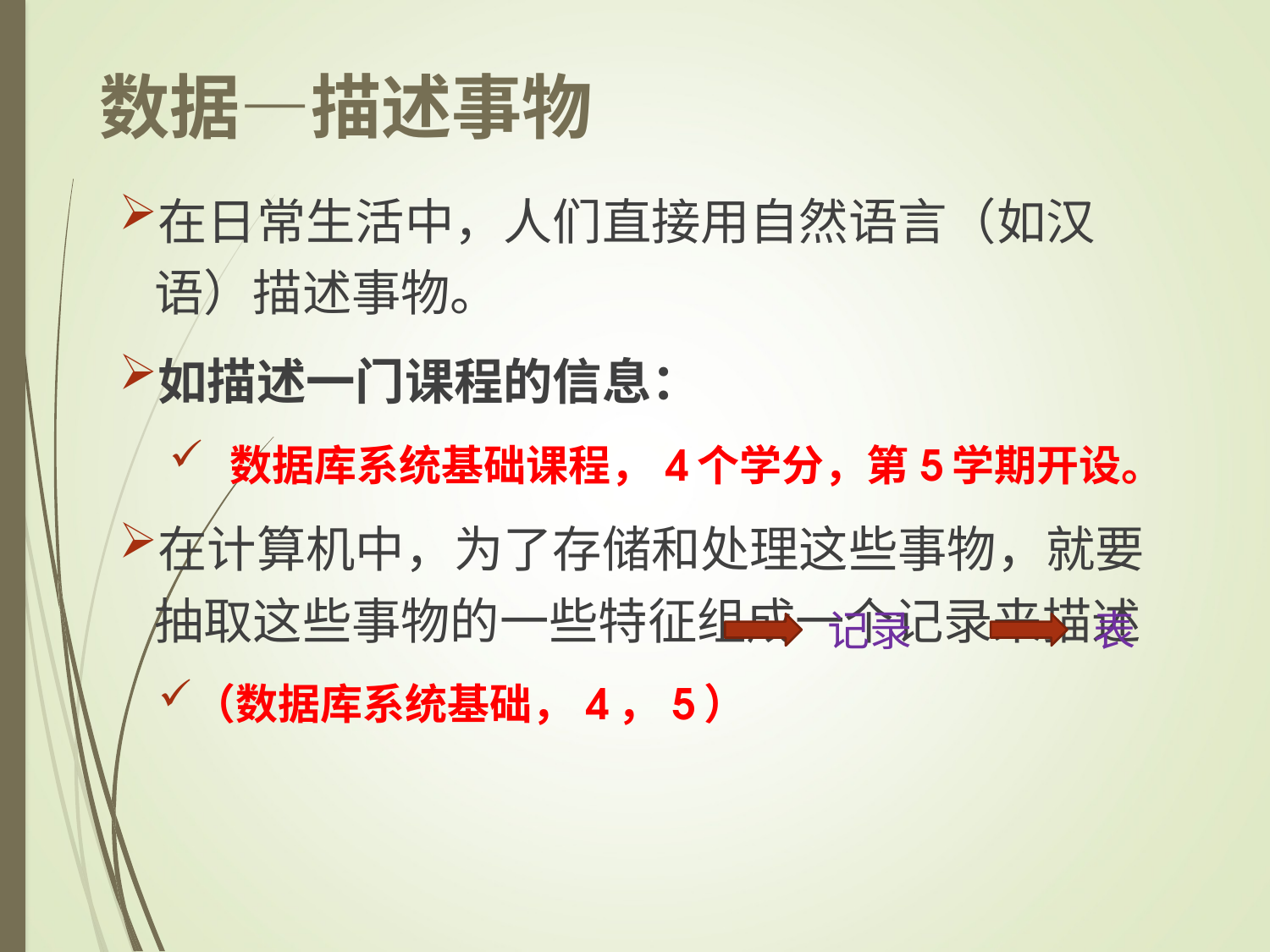

数据—描述事物

在日常生活中，人们直接用自然语言（如汉语）描述事物。
如描述一门课程的信息：
数据库系统基础课程，4个学分，第5学期开设。
在计算机中，为了存储和处理这些事物，就要抽取这些事物的一些特征组成一个记录来描述
（数据库系统基础，4，5）

记录

表